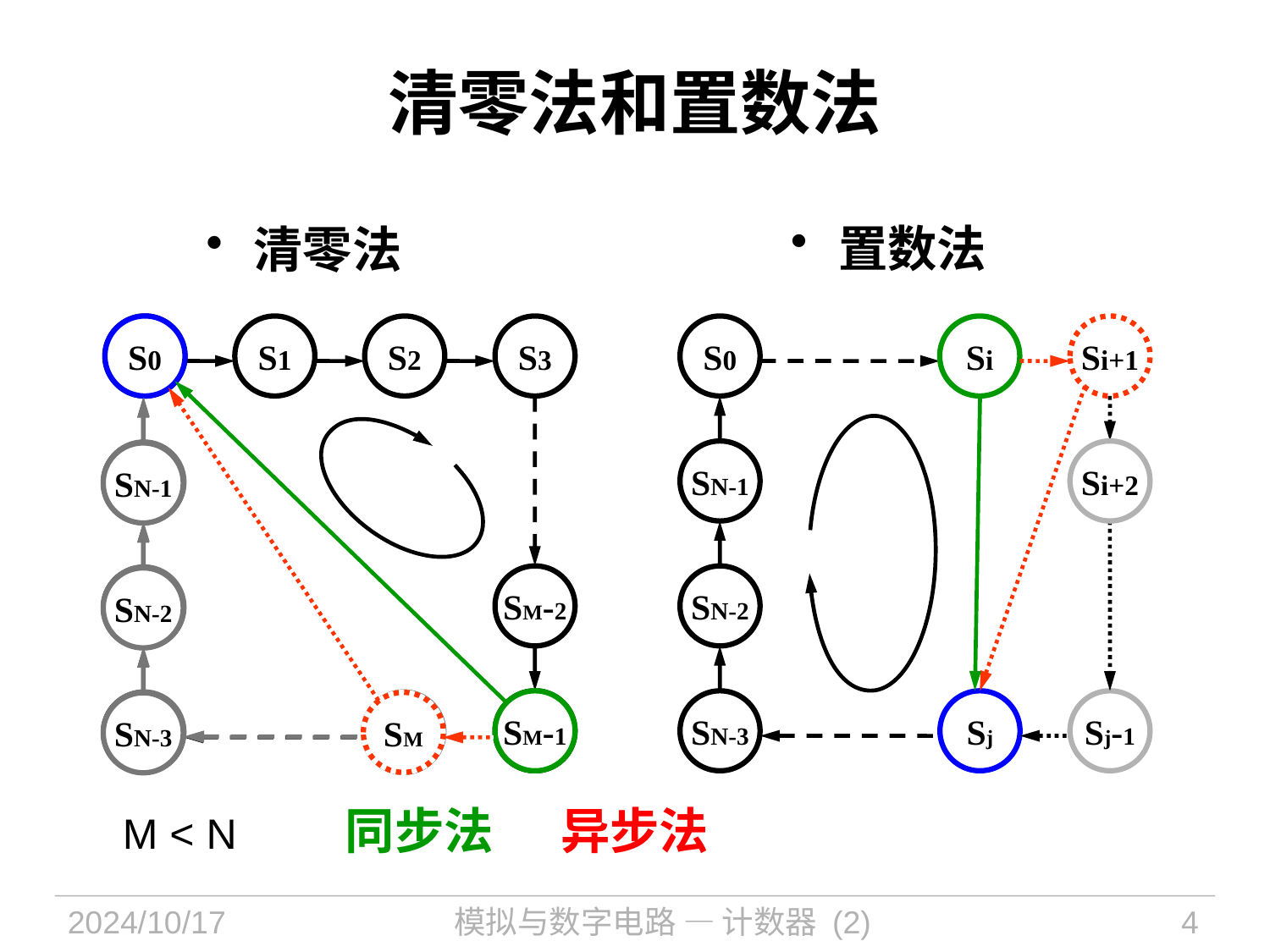

# 清零法和置数法
置数法
清零法
S0
S0
S1
S2
S3
S0
Si
Si+1

SN-1
Si+2

SN-2

SN-3
Sj
Sj-1

SM-1

SM
SM

SN-1

SN-2

SN-3
SM

SN-1

SN-2

SN-3

SN-1

SM-2
SN-2

SM-1
SN-3
SM

同步法
异步法
M < N
2024/10/17
模拟与数字电路 — 计数器 (2)
4